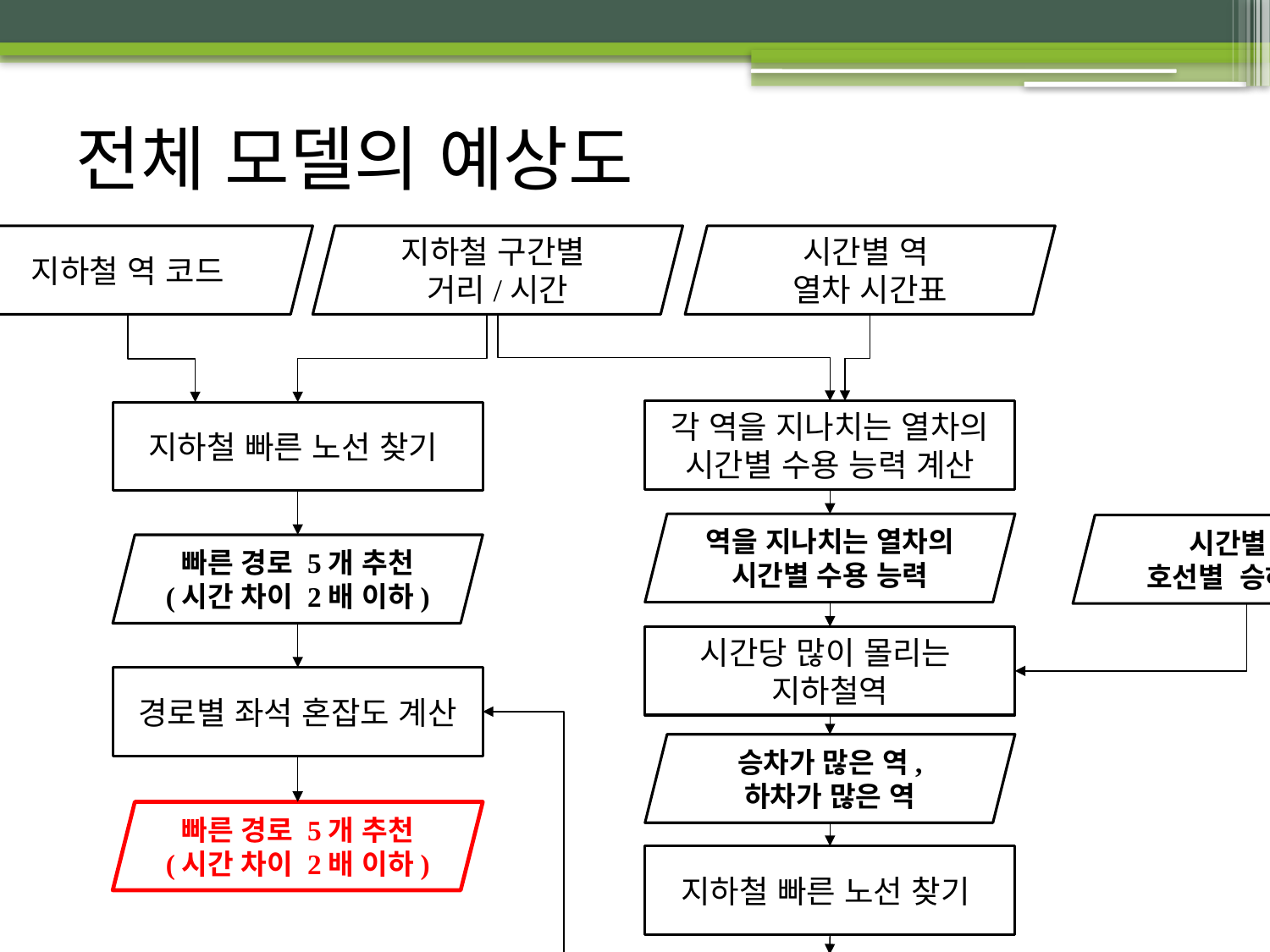

# 전체 모델의 예상도
지하철 역 코드
지하철 구간별
거리/시간
시간별 역
열차 시간표
각 역을 지나치는 열차의 시간별 수용 능력 계산
지하철 빠른 노선 찾기
역을 지나치는 열차의 시간별 수용 능력
시간별 역별
 호선별  승하차 인원
빠른 경로 5개 추천
(시간 차이 2배 이하)
시간당 많이 몰리는
지하철역
경로별 좌석 혼잡도 계산
승차가 많은 역, 하차가 많은 역
빠른 경로 5개 추천
(시간 차이 2배 이하)
지하철 빠른 노선 찾기
역간 상행 하행 구간별 혼잡도(Weight) Binary